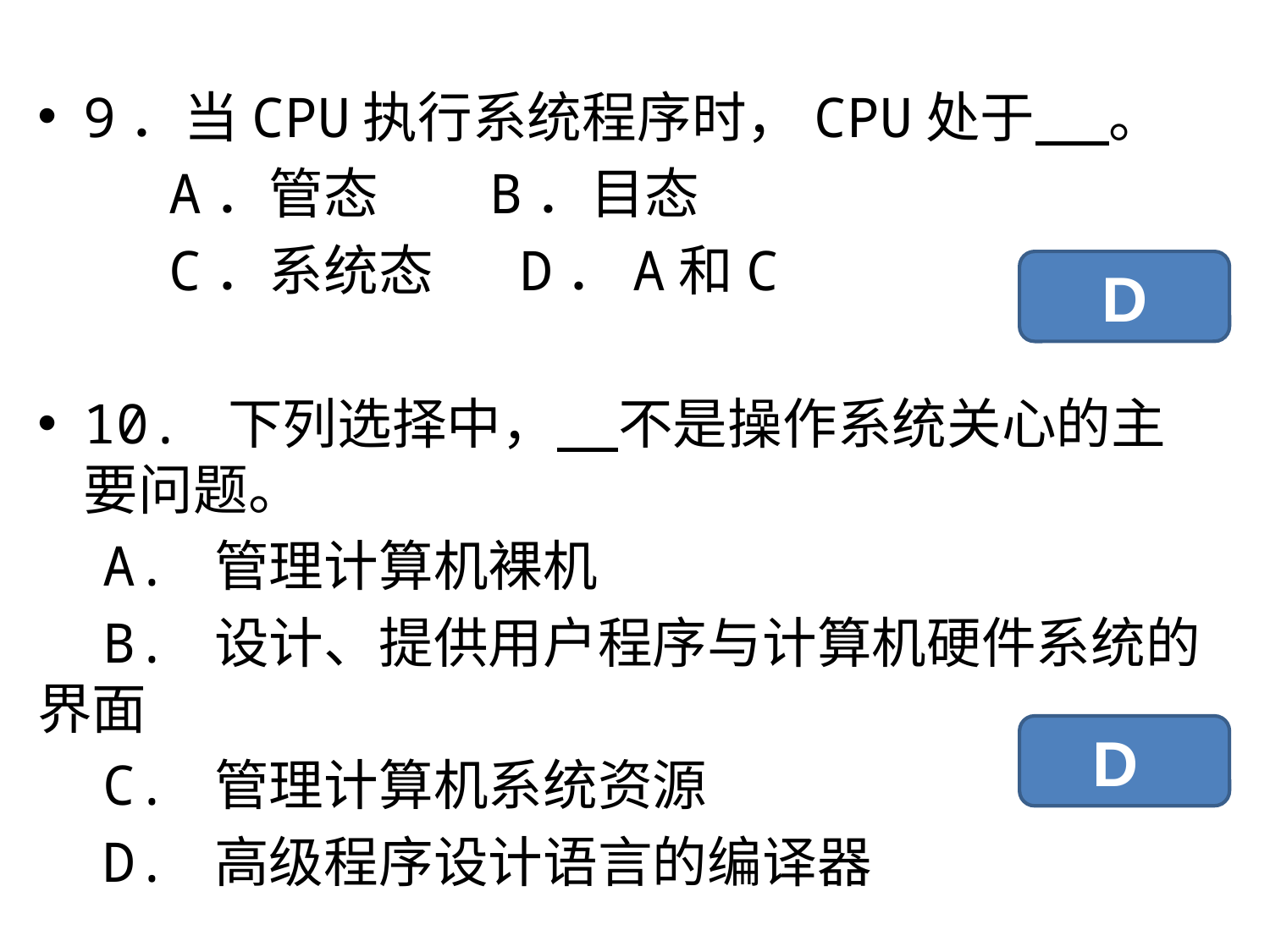

9．当CPU执行系统程序时，CPU处于      。
    A．管态        B．目态
    C．系统态      D．A和C

10. 下列选择中，     不是操作系统关心的主要问题。
  A. 管理计算机裸机
  B. 设计、提供用户程序与计算机硬件系统的界面
  C. 管理计算机系统资源
  D. 高级程序设计语言的编译器
D
D